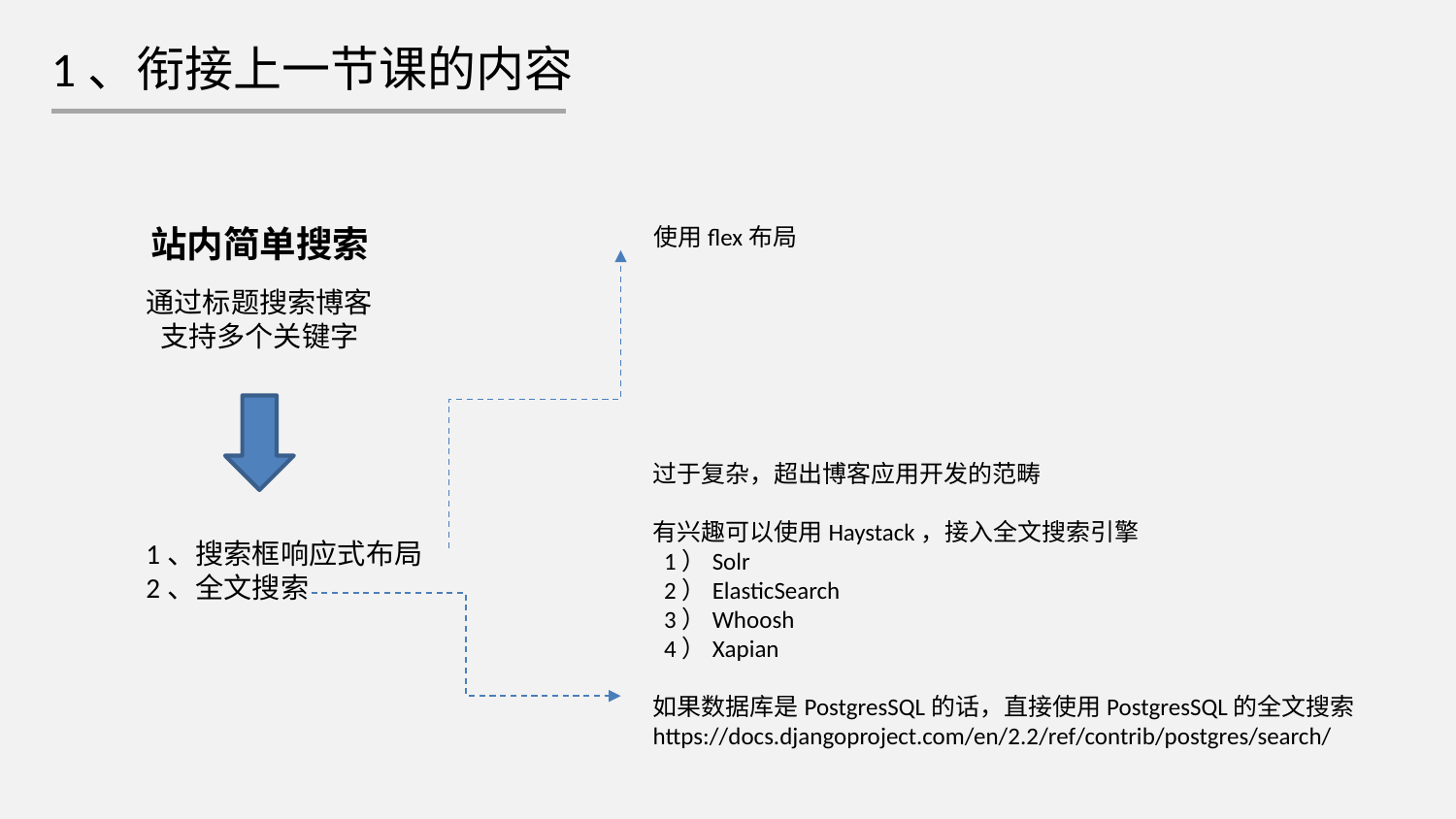

1、衔接上一节课的内容
站内简单搜索

通过标题搜索博客
支持多个关键字
使用flex布局

过于复杂，超出博客应用开发的范畴

有兴趣可以使用Haystack，接入全文搜索引擎
  1）Solr
  2）ElasticSearch
  3）Whoosh
  4）Xapian

如果数据库是PostgresSQL的话，直接使用PostgresSQL的全文搜索https://docs.djangoproject.com/en/2.2/ref/contrib/postgres/search/
1、搜索框响应式布局
2、全文搜索